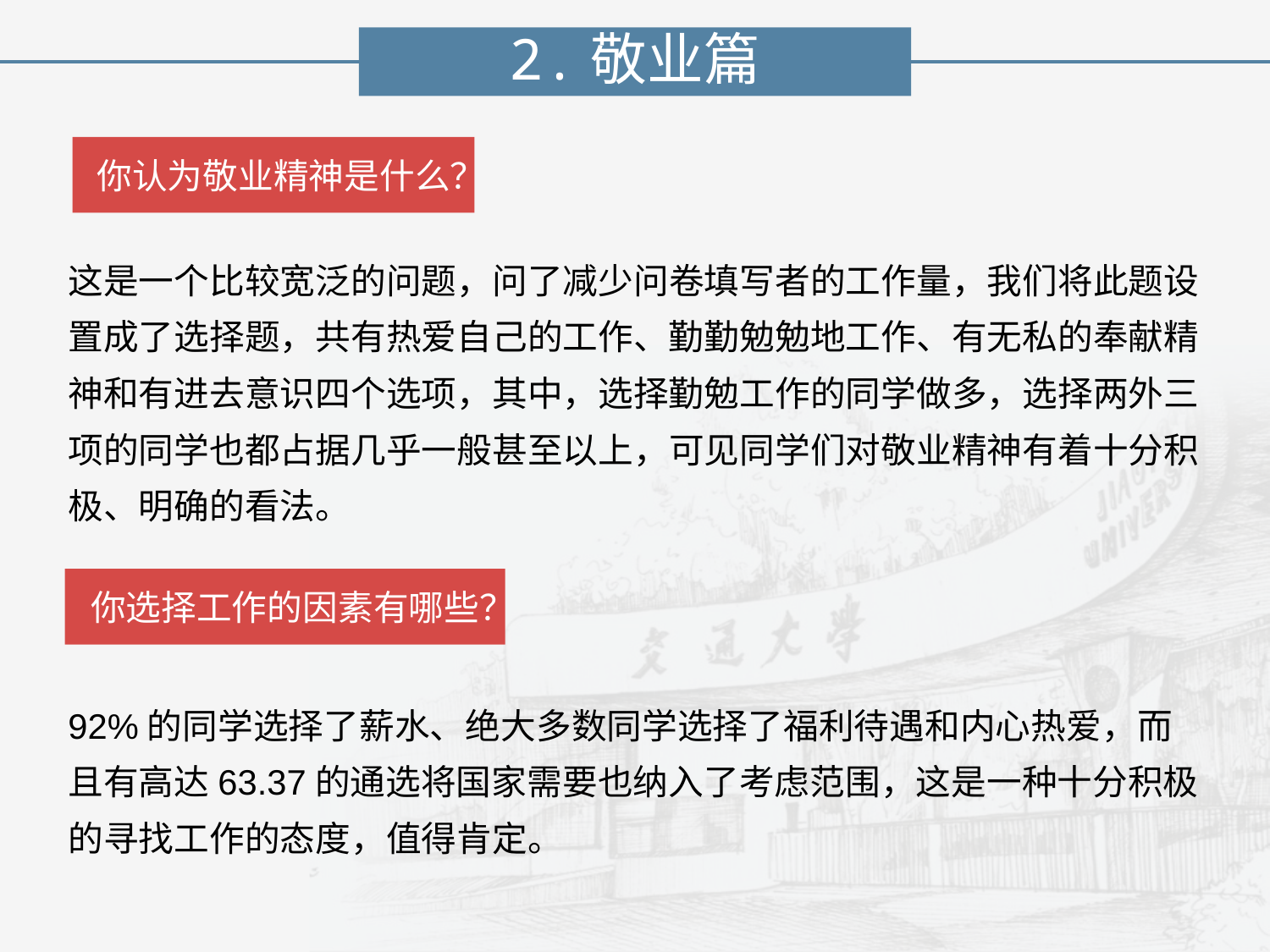

2.敬业篇

你认为敬业精神是什么？

这是一个比较宽泛的问题，问了减少问卷填写者的工作量，我们将此题设置成了选择题，共有热爱自己的工作、勤勤勉勉地工作、有无私的奉献精神和有进去意识四个选项，其中，选择勤勉工作的同学做多，选择两外三项的同学也都占据几乎一般甚至以上，可见同学们对敬业精神有着十分积极、明确的看法。

你选择工作的因素有哪些？

92%的同学选择了薪水、绝大多数同学选择了福利待遇和内心热爱，而且有高达63.37的通选将国家需要也纳入了考虑范围，这是一种十分积极的寻找工作的态度，值得肯定。